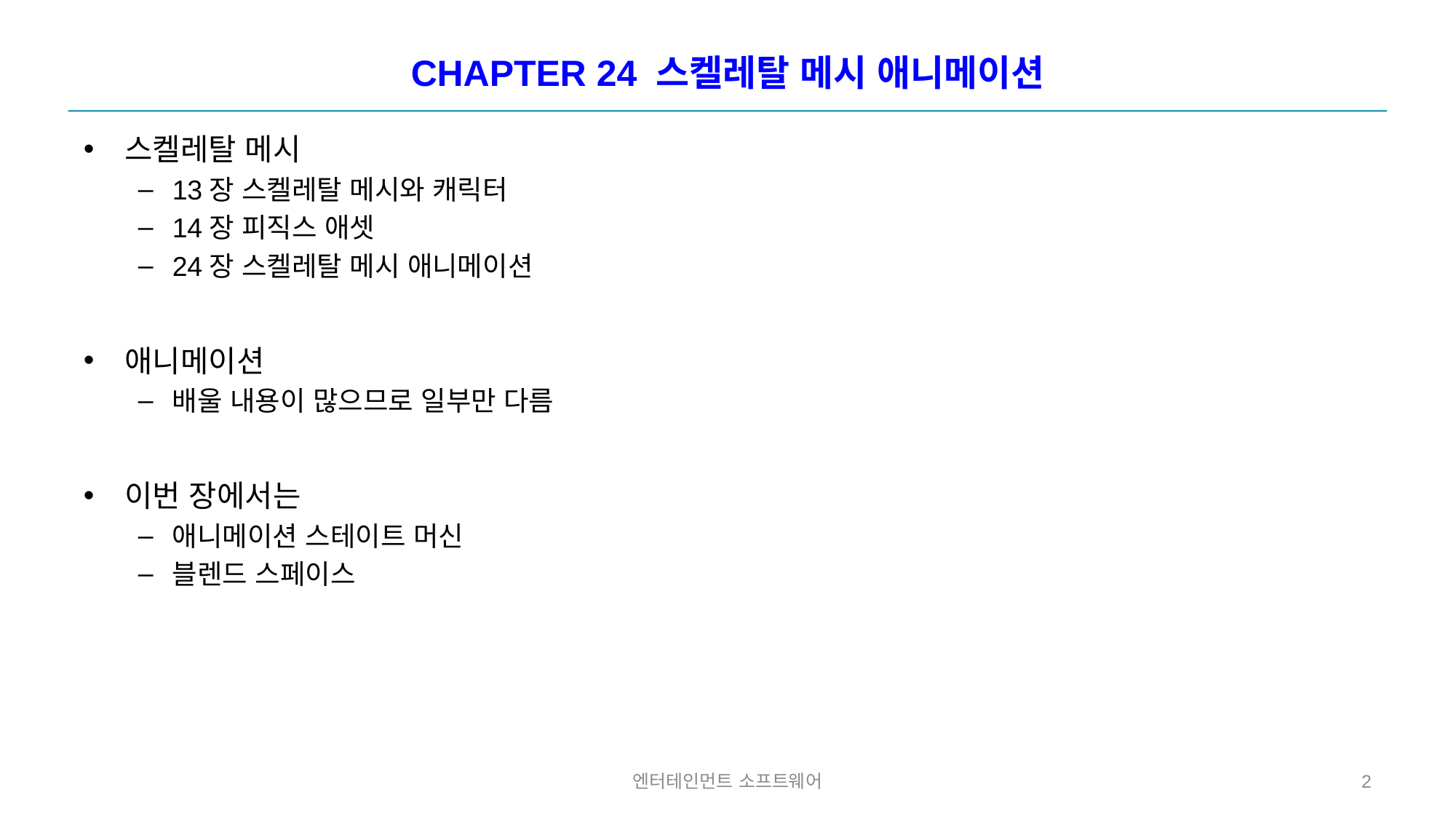

# CHAPTER 24 스켈레탈 메시 애니메이션
스켈레탈 메시
13장 스켈레탈 메시와 캐릭터
14장 피직스 애셋
24장 스켈레탈 메시 애니메이션

애니메이션
배울 내용이 많으므로 일부만 다름

이번 장에서는
애니메이션 스테이트 머신
블렌드 스페이스

엔터테인먼트 소프트웨어
2